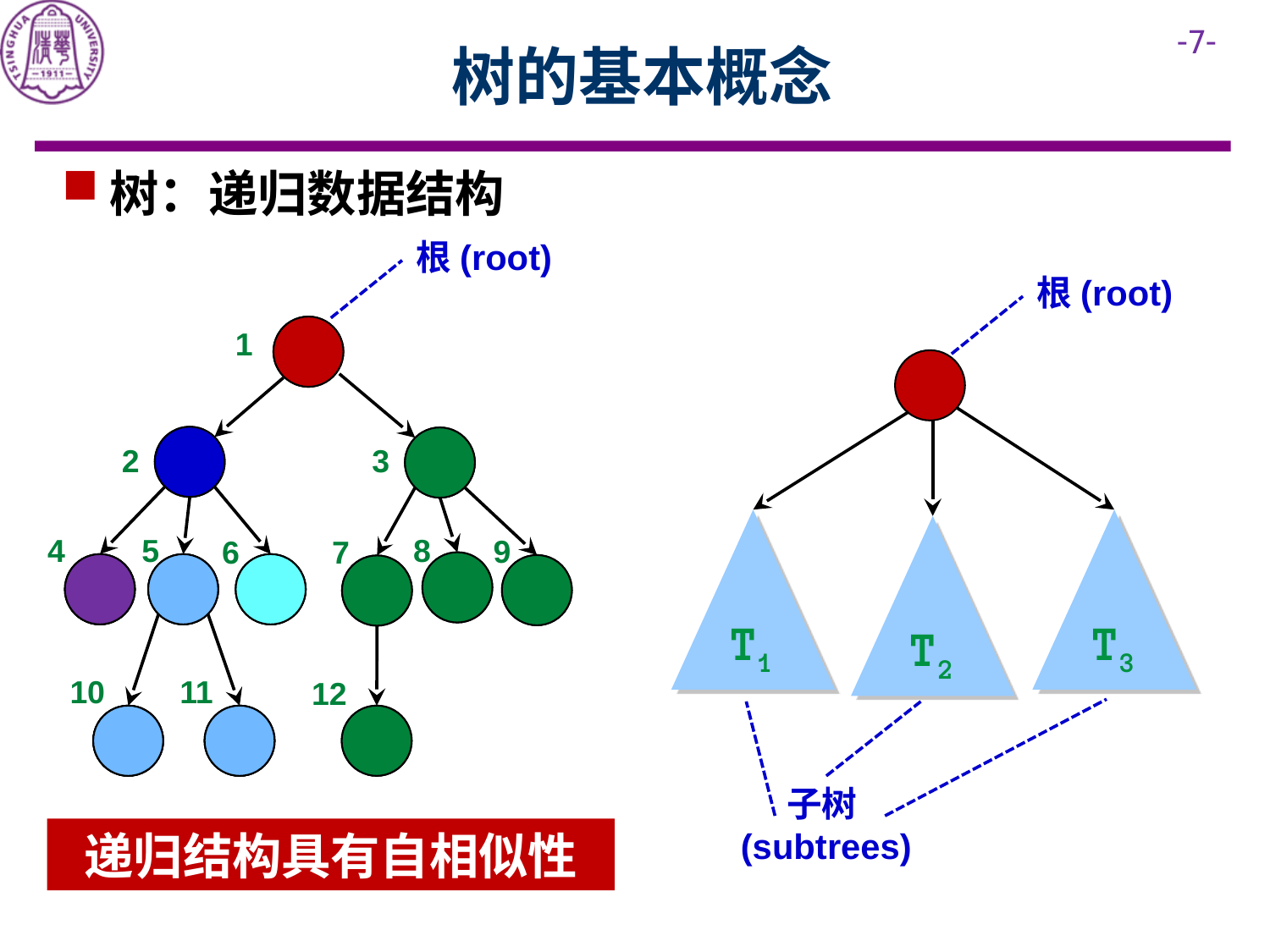

# 树的基本概念
树：递归数据结构
根(root)
根(root)

1

2
3
T1
T3
T2
8
4
5
9
6
7

10
11
12
子树(subtrees)

递归结构具有自相似性